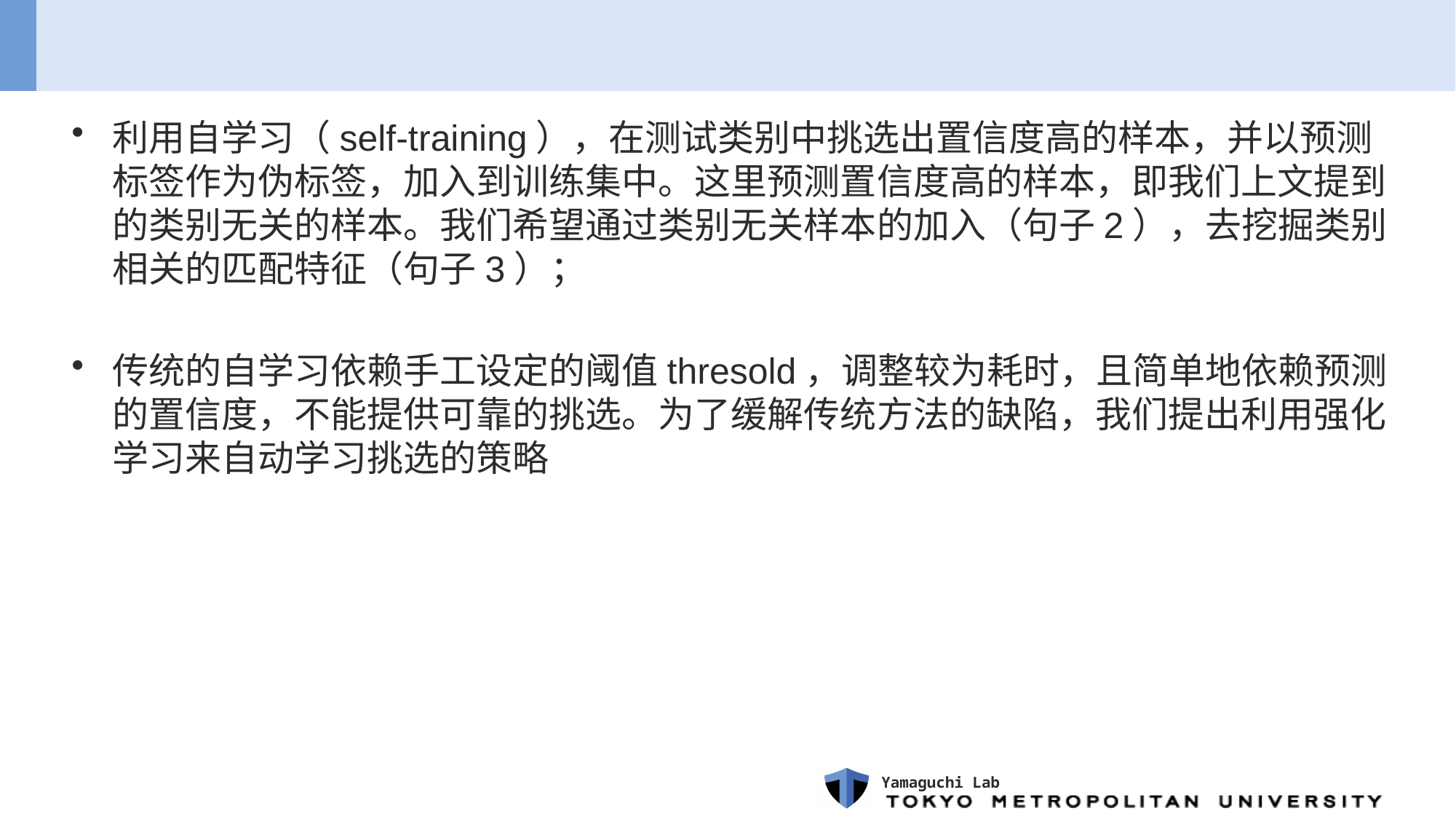

#
利用自学习（self-training），在测试类别中挑选出置信度高的样本，并以预测标签作为伪标签，加入到训练集中。这里预测置信度高的样本，即我们上文提到的类别无关的样本。我们希望通过类别无关样本的加入（句子2），去挖掘类别相关的匹配特征（句子3）；

传统的自学习依赖手工设定的阈值thresold，调整较为耗时，且简单地依赖预测的置信度，不能提供可靠的挑选。为了缓解传统方法的缺陷，我们提出利用强化学习来自动学习挑选的策略
10